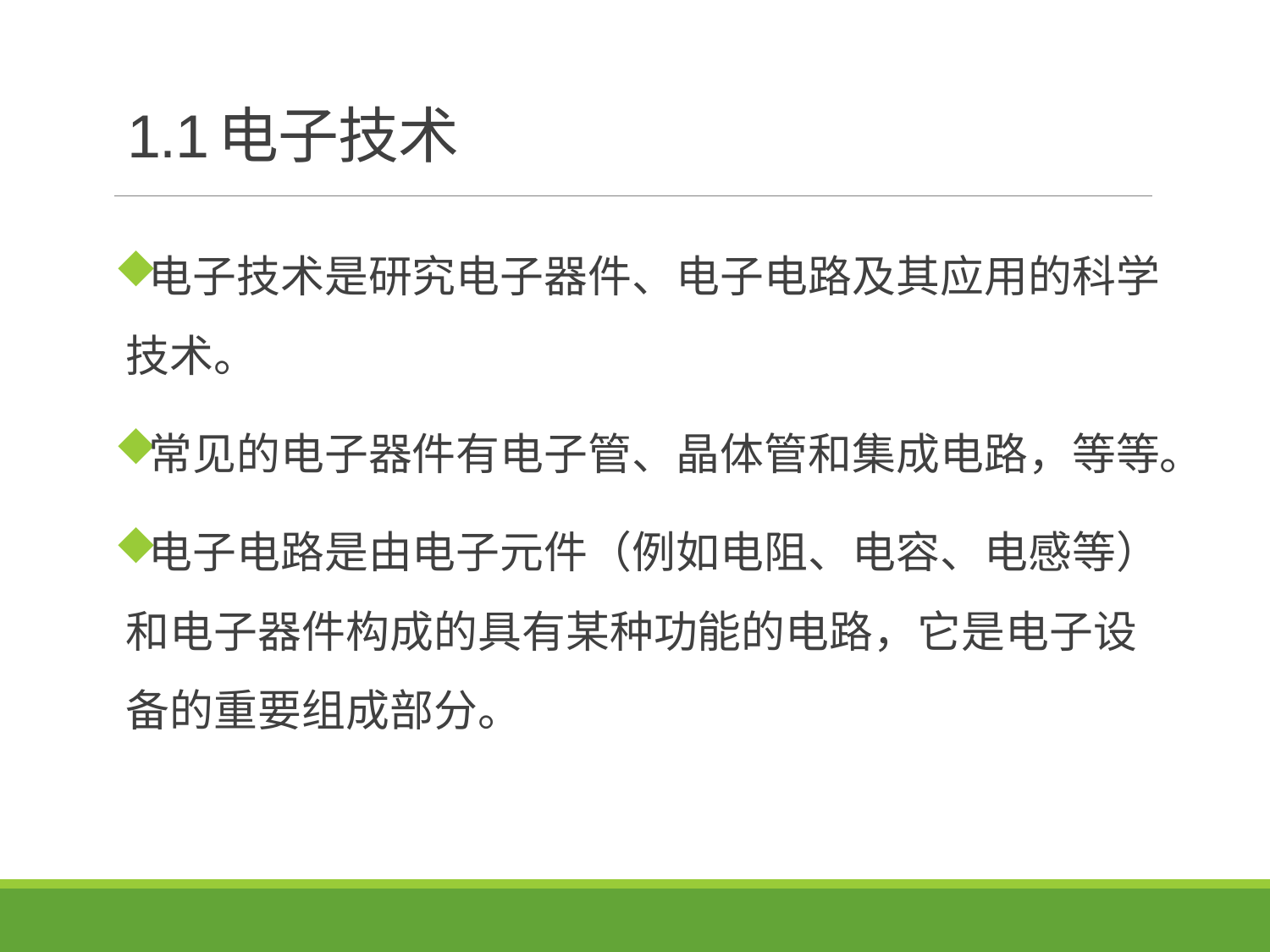

# 1.1	电子技术
电子技术是研究电子器件、电子电路及其应用的科学技术。
常见的电子器件有电子管、晶体管和集成电路，等等。
电子电路是由电子元件（例如电阻、电容、电感等）和电子器件构成的具有某种功能的电路，它是电子设备的重要组成部分。